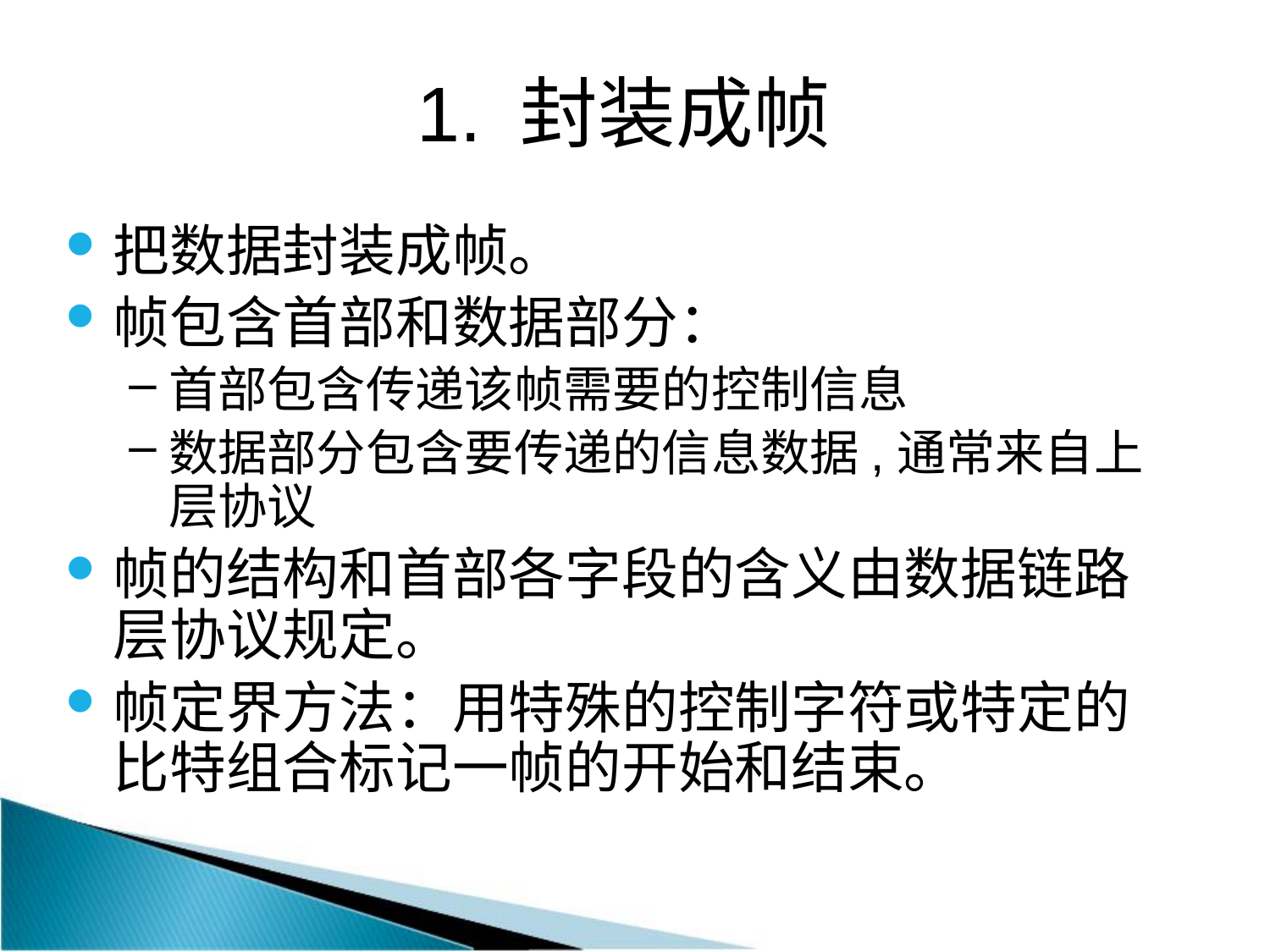

封装成帧
把数据封装成帧。
帧包含首部和数据部分：
首部包含传递该帧需要的控制信息
数据部分包含要传递的信息数据,通常来自上层协议
帧的结构和首部各字段的含义由数据链路层协议规定。
帧定界方法：用特殊的控制字符或特定的比特组合标记一帧的开始和结束。